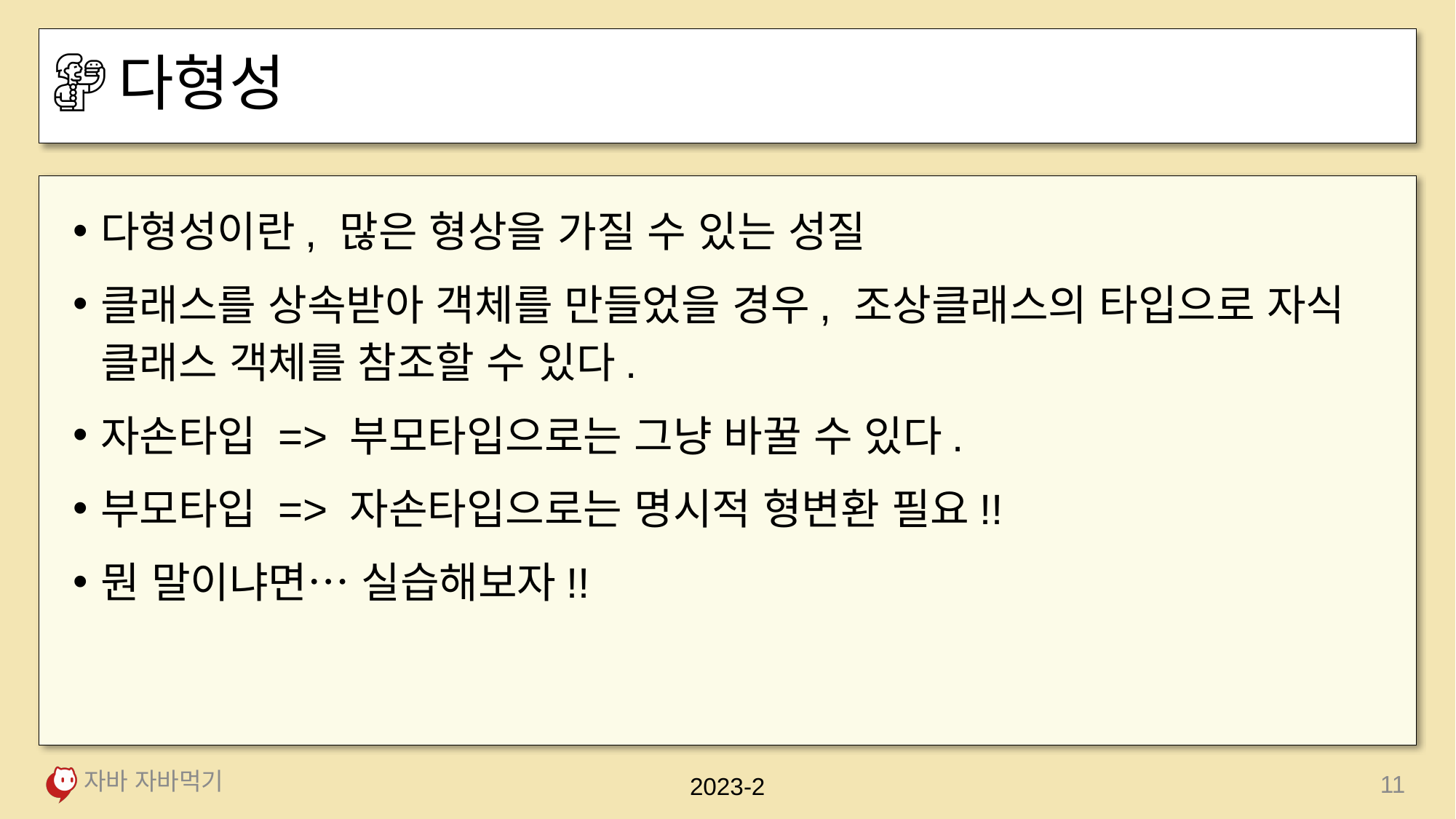

# 다형성
다형성이란, 많은 형상을 가질 수 있는 성질
클래스를 상속받아 객체를 만들었을 경우, 조상클래스의 타입으로 자식 클래스 객체를 참조할 수 있다.
자손타입 => 부모타입으로는 그냥 바꿀 수 있다.
부모타입 => 자손타입으로는 명시적 형변환 필요!!
뭔 말이냐면… 실습해보자!!

자바 자바먹기
11